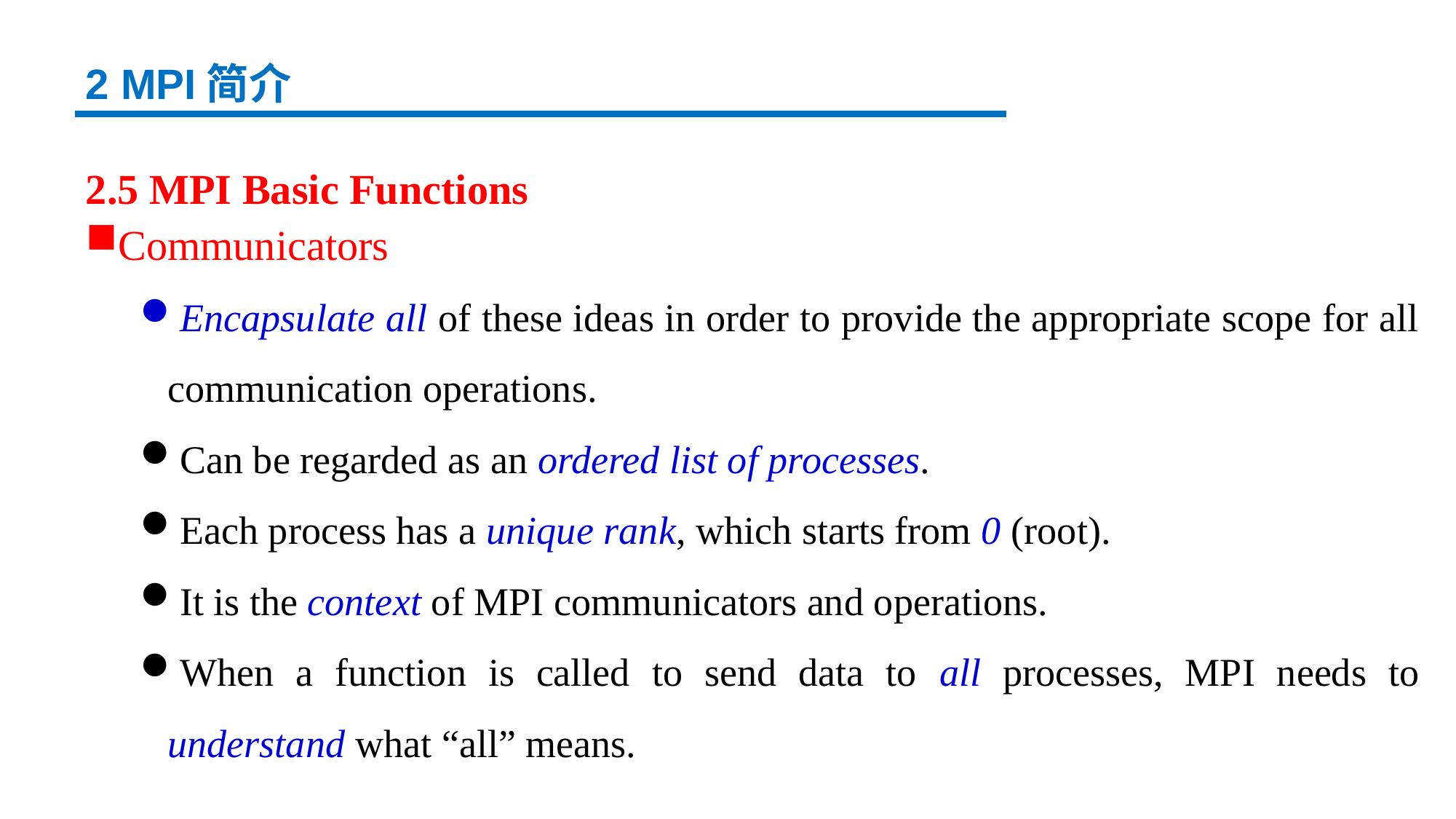

2 MPI简介
2.5 MPI Basic Functions
Communicators
Encapsulate all of these ideas in order to provide the appropriate scope for all communication operations.
Can be regarded as an ordered list of processes.
Each process has a unique rank, which starts from 0 (root).
It is the context of MPI communicators and operations.
When a function is called to send data to all processes, MPI needs to understand what “all” means.